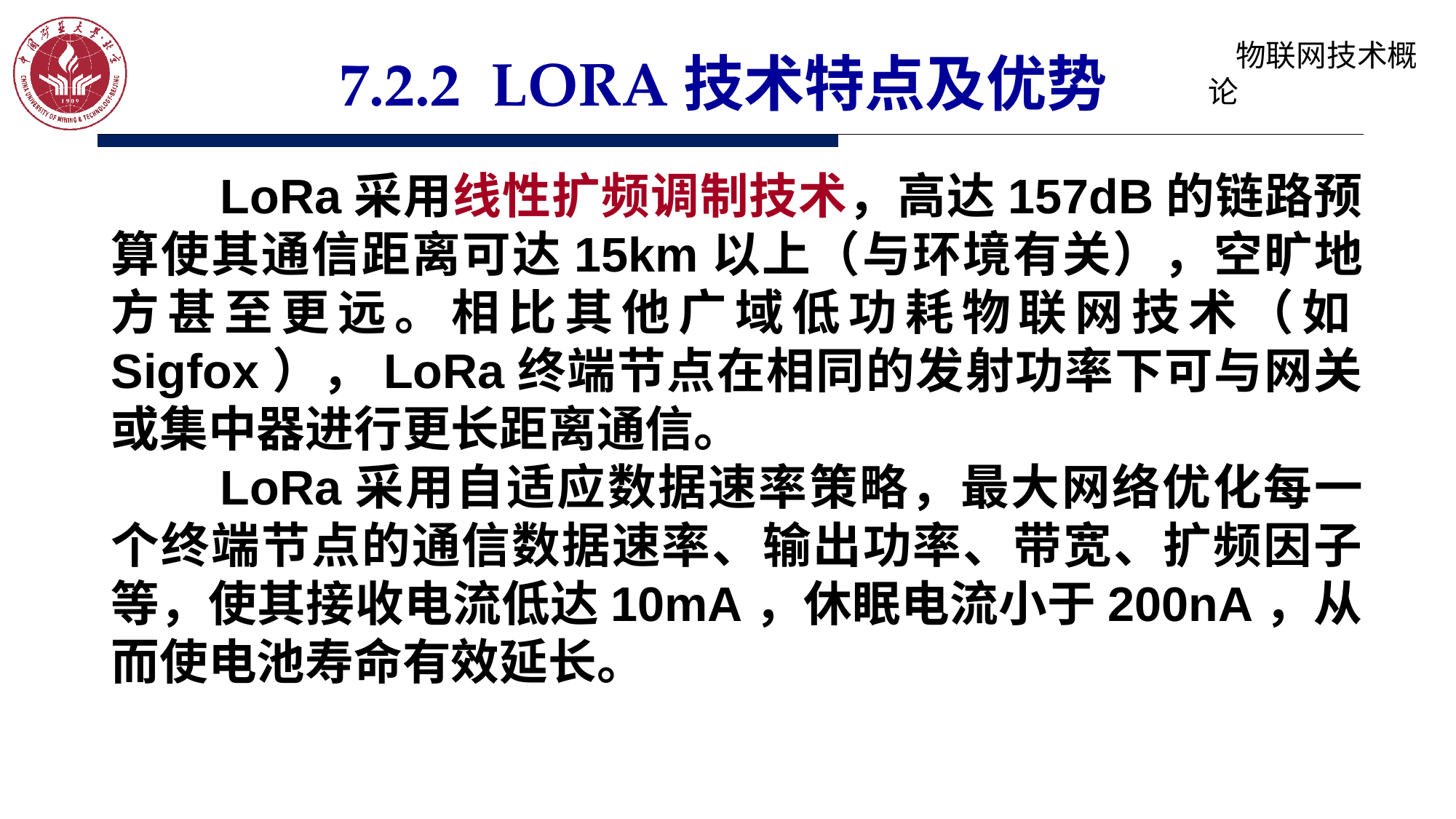

# 7.2.2  lora技术特点及优势
	LoRa采用线性扩频调制技术，高达157dB的链路预算使其通信距离可达15km以上（与环境有关），空旷地方甚至更远。相比其他广域低功耗物联网技术（如Sigfox），LoRa终端节点在相同的发射功率下可与网关或集中器进行更长距离通信。
	LoRa采用自适应数据速率策略，最大网络优化每一个终端节点的通信数据速率、输出功率、带宽、扩频因子等，使其接收电流低达10mA，休眠电流小于200nA，从而使电池寿命有效延长。